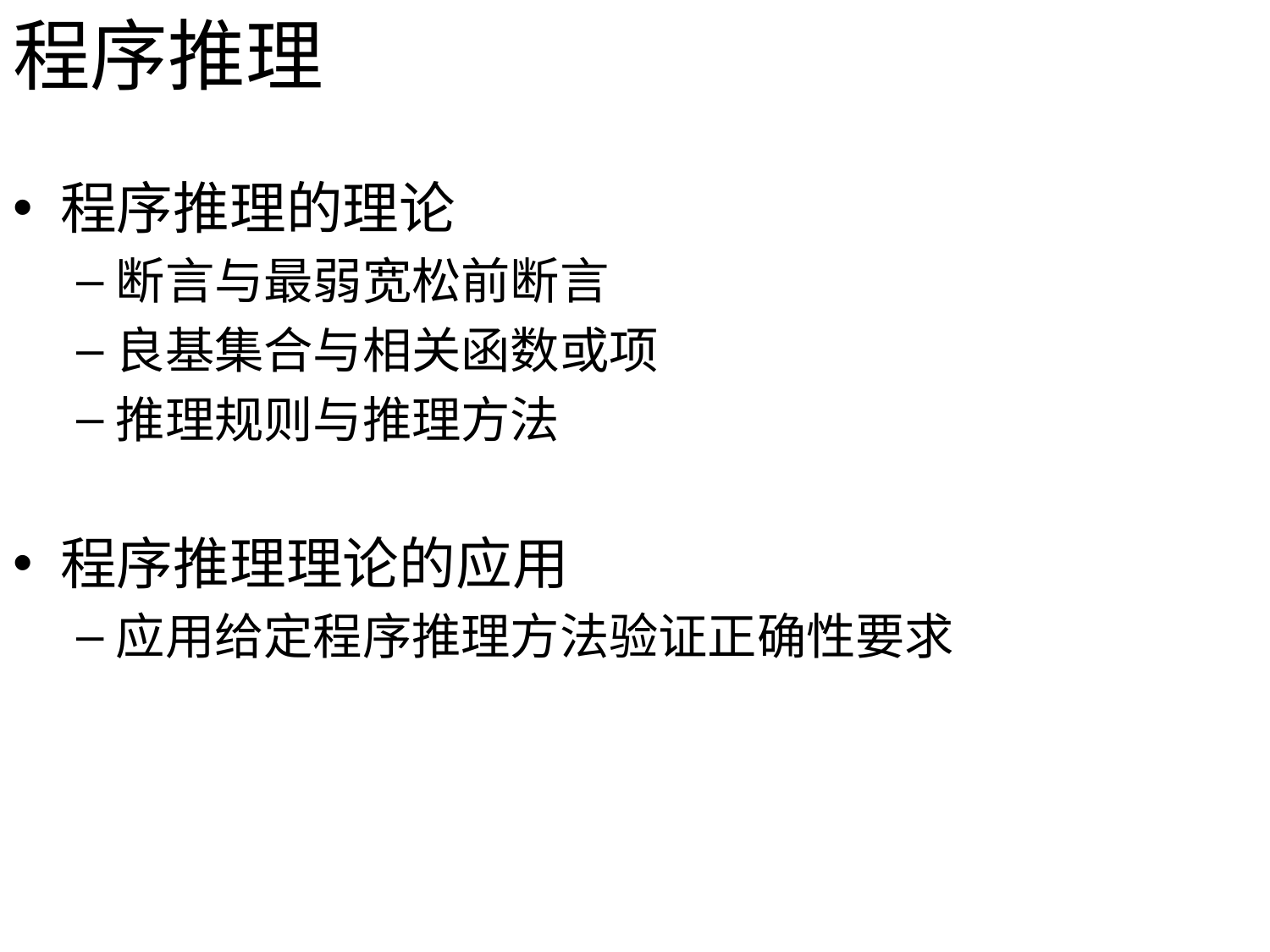

# 程序推理
程序推理的理论
断言与最弱宽松前断言
良基集合与相关函数或项
推理规则与推理方法

程序推理理论的应用
应用给定程序推理方法验证正确性要求